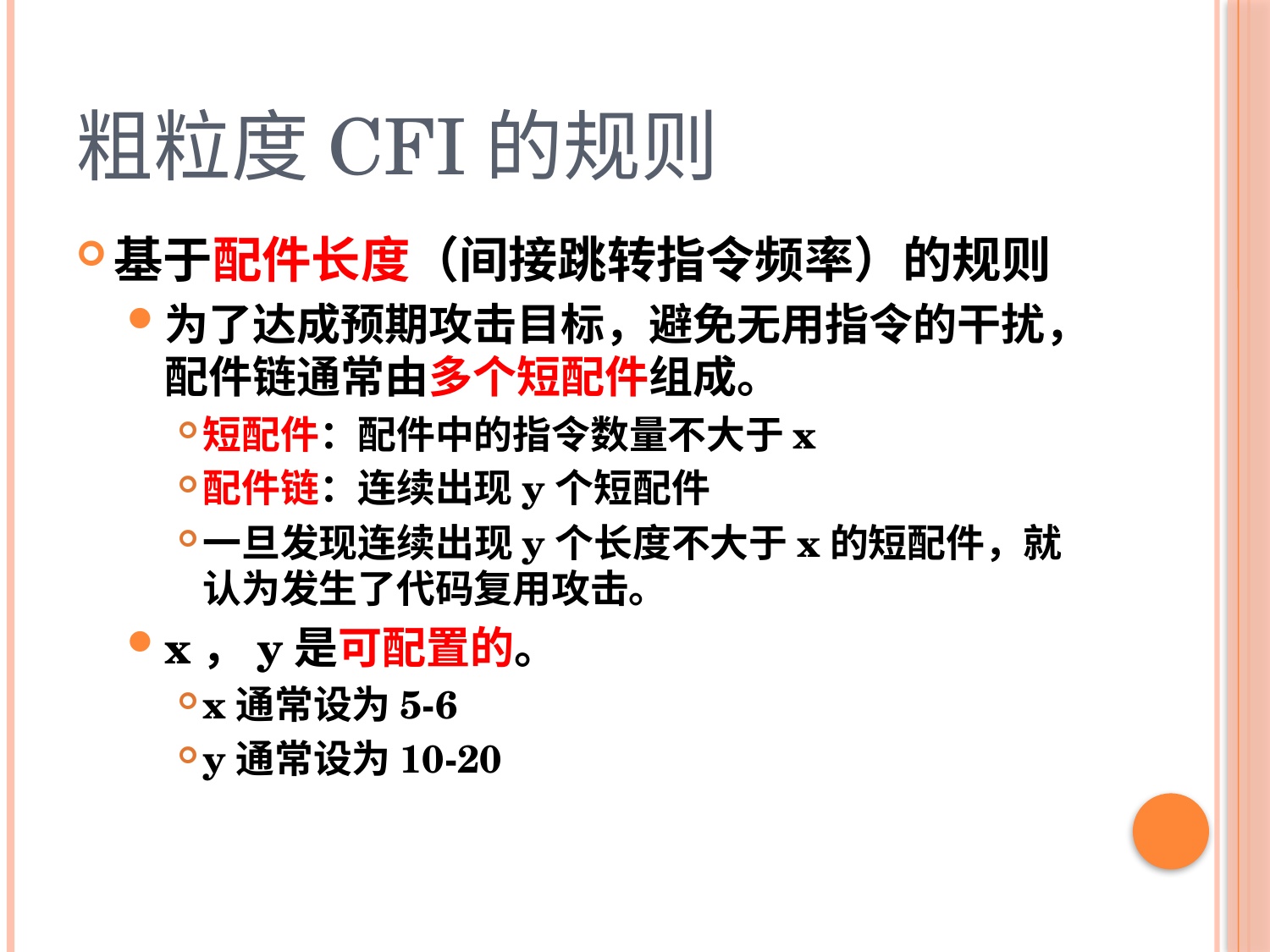

# 粗粒度CFI的规则
基于配件长度（间接跳转指令频率）的规则
为了达成预期攻击目标，避免无用指令的干扰，配件链通常由多个短配件组成。
短配件：配件中的指令数量不大于x
配件链：连续出现y个短配件
一旦发现连续出现y个长度不大于x的短配件，就认为发生了代码复用攻击。
x，y是可配置的。
x通常设为5-6
y通常设为10-20